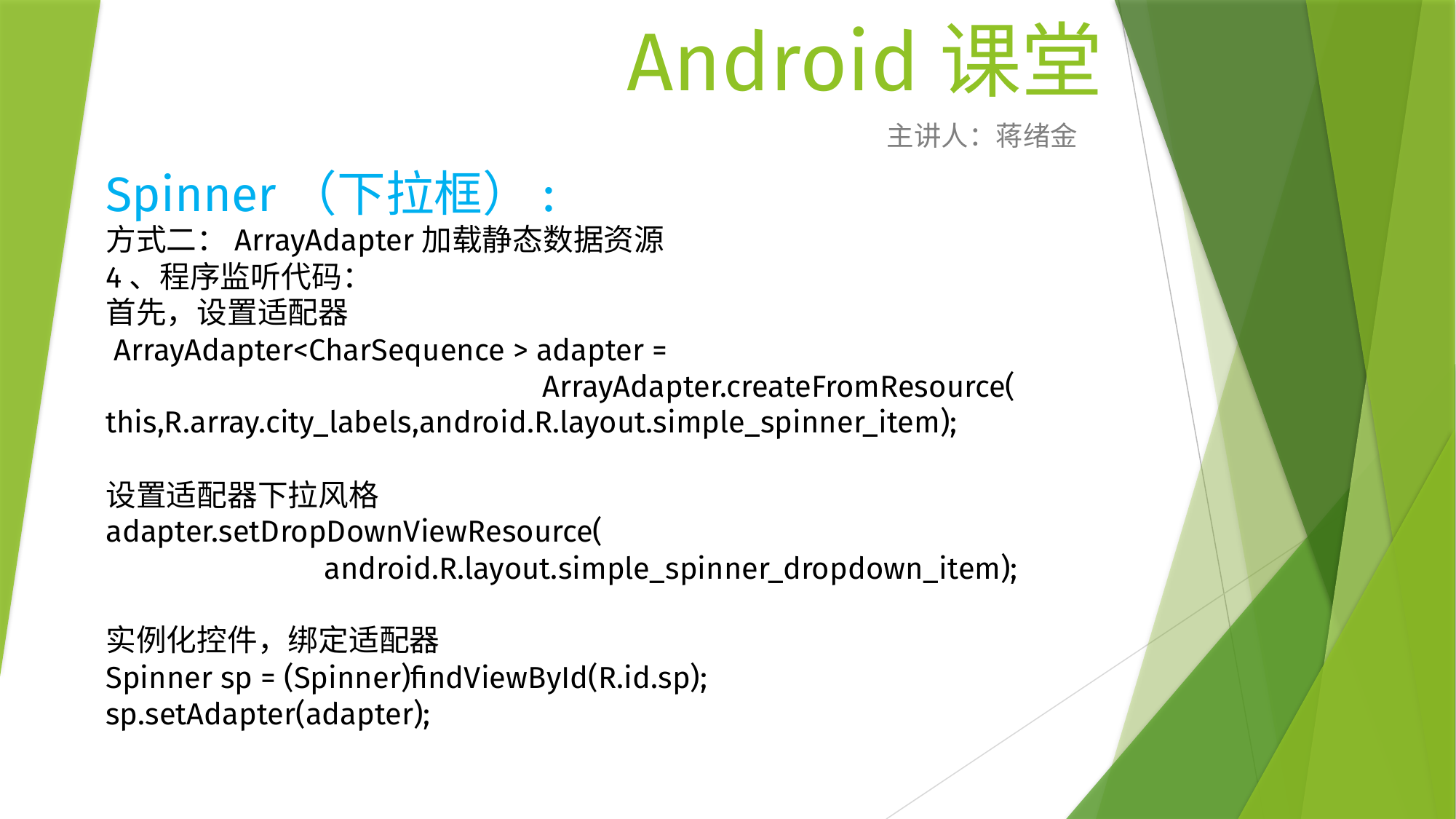

# Android课堂
主讲人：蒋绪金
Spinner（下拉框）:
方式二：ArrayAdapter加载静态数据资源
4、程序监听代码：
首先，设置适配器
 ArrayAdapter<CharSequence > adapter = 			 					ArrayAdapter.createFromResource(
this,R.array.city_labels,android.R.layout.simple_spinner_item);

设置适配器下拉风格
adapter.setDropDownViewResource(
		android.R.layout.simple_spinner_dropdown_item);

实例化控件，绑定适配器
Spinner sp = (Spinner)findViewById(R.id.sp);
sp.setAdapter(adapter);